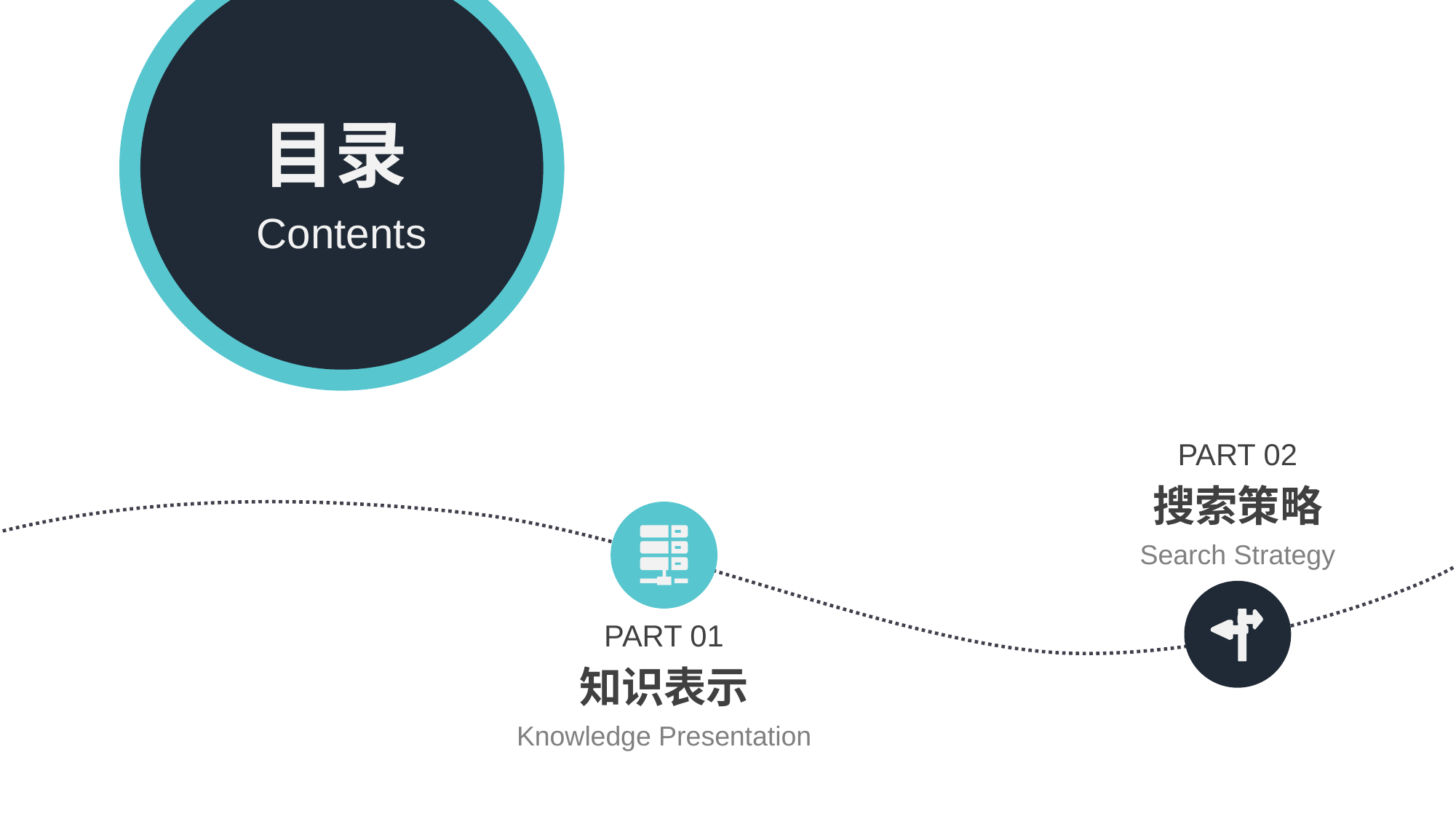

目录
Contents
PART 02
搜索策略
Search Strategy

PART 01
知识表示
Knowledge Presentation
浏览更多搜索：COOLLA       技术支持、合作、定制PPT联系 QQ:34865632